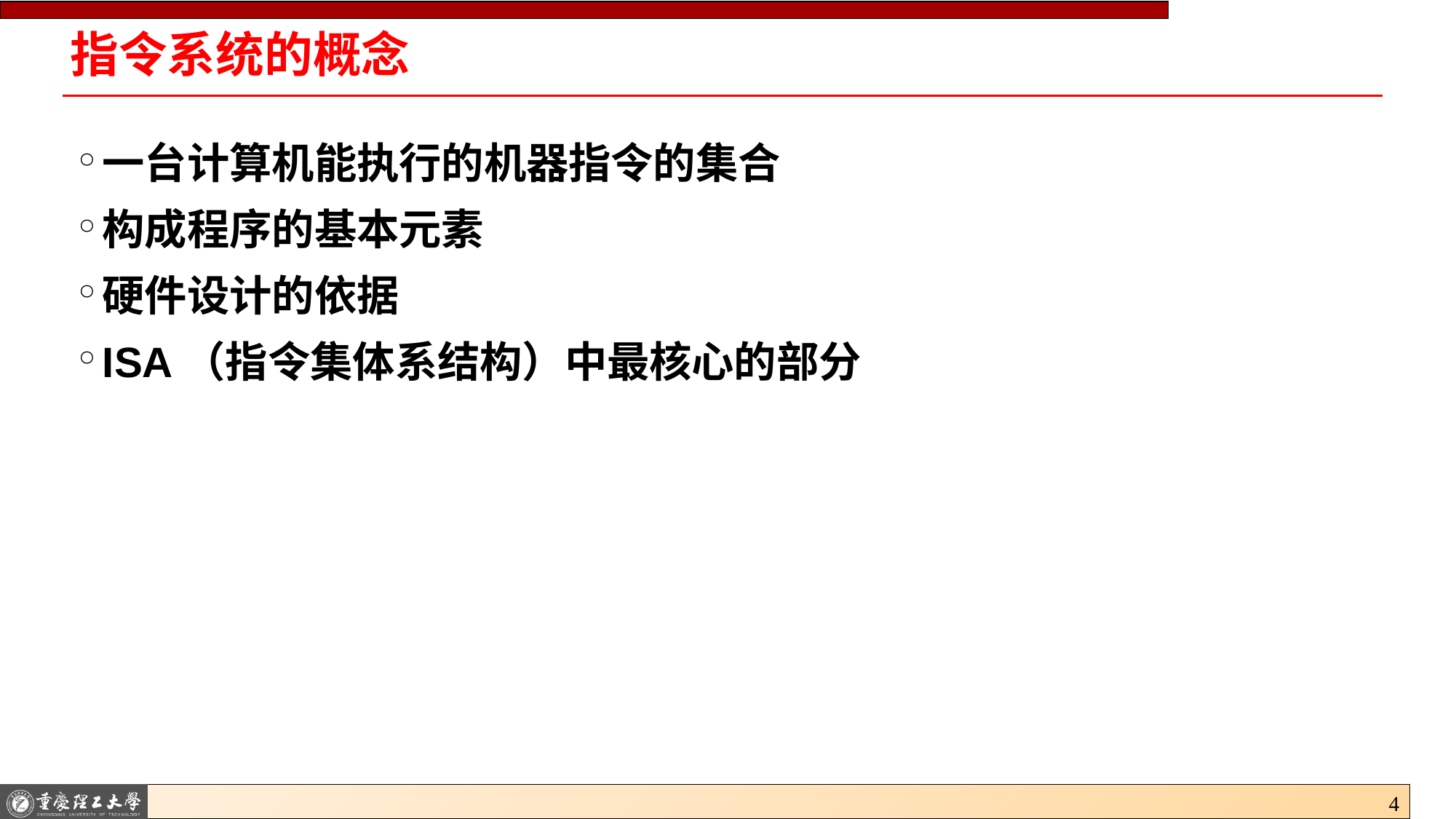

# 指令系统的概念
一台计算机能执行的机器指令的集合
构成程序的基本元素
硬件设计的依据
ISA（指令集体系结构）中最核心的部分